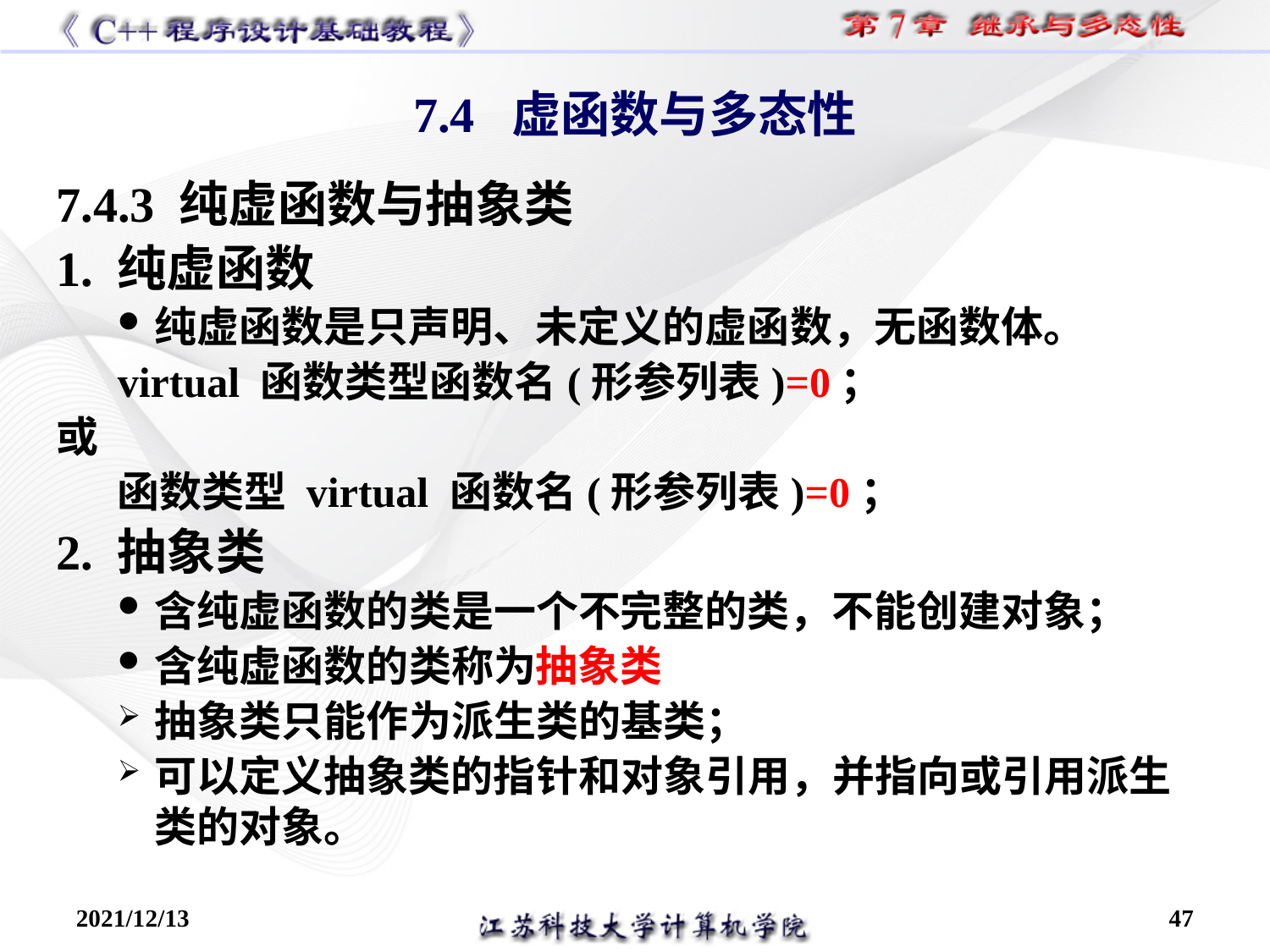

7.4.3 纯虚函数与抽象类
1. 纯虚函数
纯虚函数是只声明、未定义的虚函数，无函数体。
virtual 函数类型函数名(形参列表)=0；
或
函数类型 virtual 函数名(形参列表)=0；
2. 抽象类
含纯虚函数的类是一个不完整的类，不能创建对象；
含纯虚函数的类称为抽象类
抽象类只能作为派生类的基类；
可以定义抽象类的指针和对象引用，并指向或引用派生类的对象。
7.4  虚函数与多态性